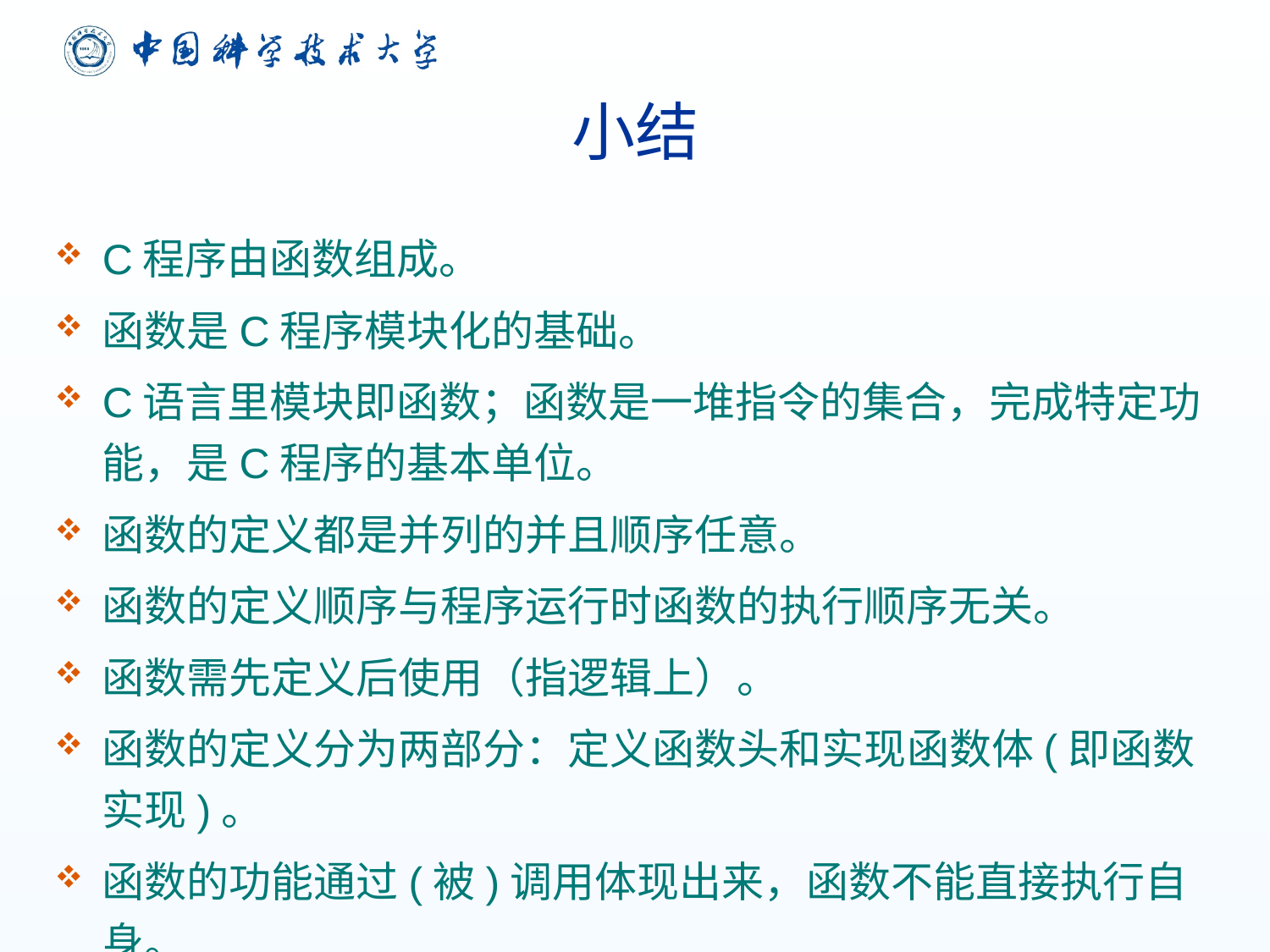

# 小结
C程序由函数组成。
函数是C程序模块化的基础。
C语言里模块即函数；函数是一堆指令的集合，完成特定功能，是C程序的基本单位。
函数的定义都是并列的并且顺序任意。
函数的定义顺序与程序运行时函数的执行顺序无关。
函数需先定义后使用（指逻辑上）。
函数的定义分为两部分：定义函数头和实现函数体(即函数实现)。
函数的功能通过(被)调用体现出来，函数不能直接执行自身。